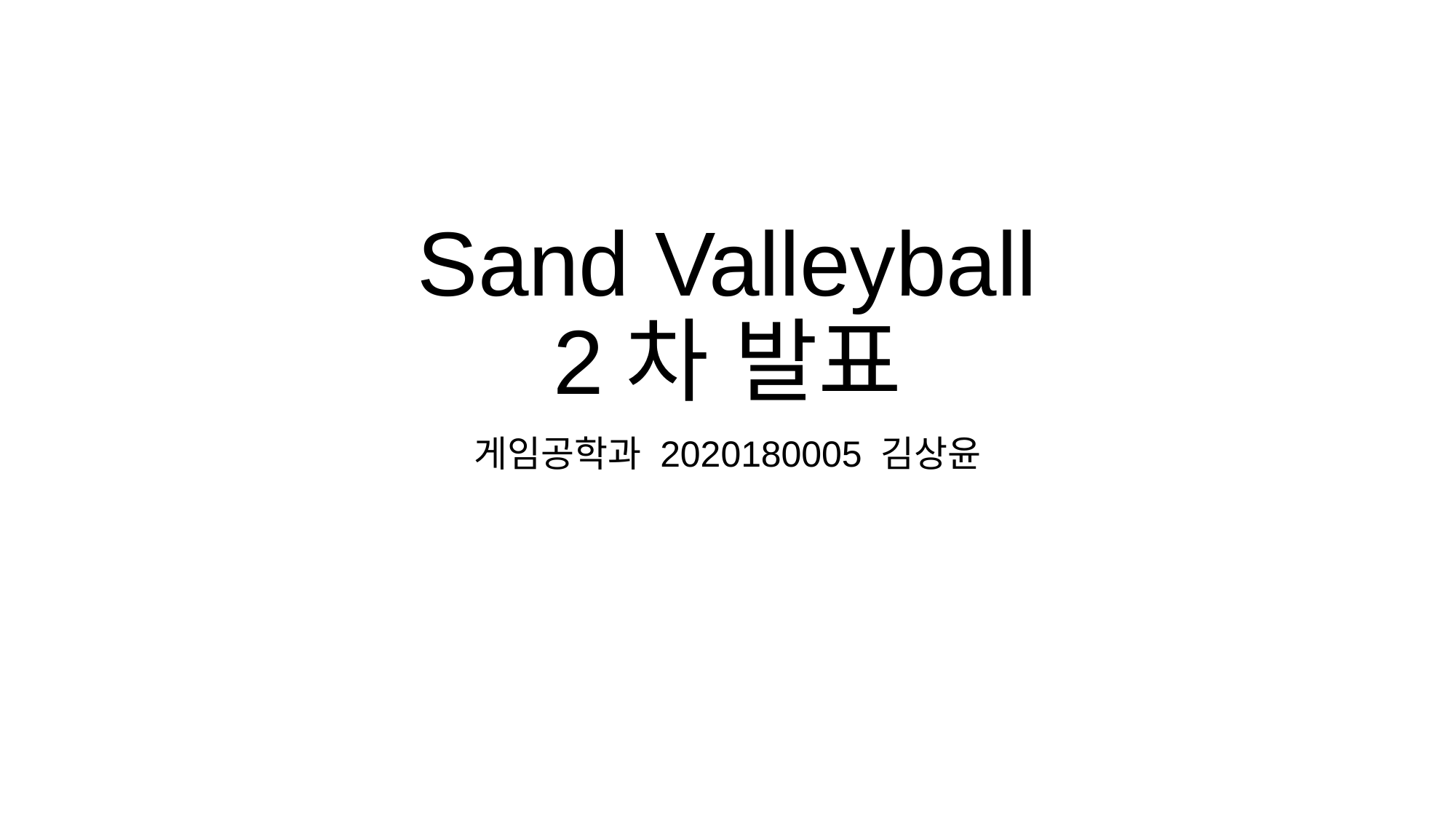

# Sand Valleyball 2차 발표
게임공학과 2020180005 김상윤